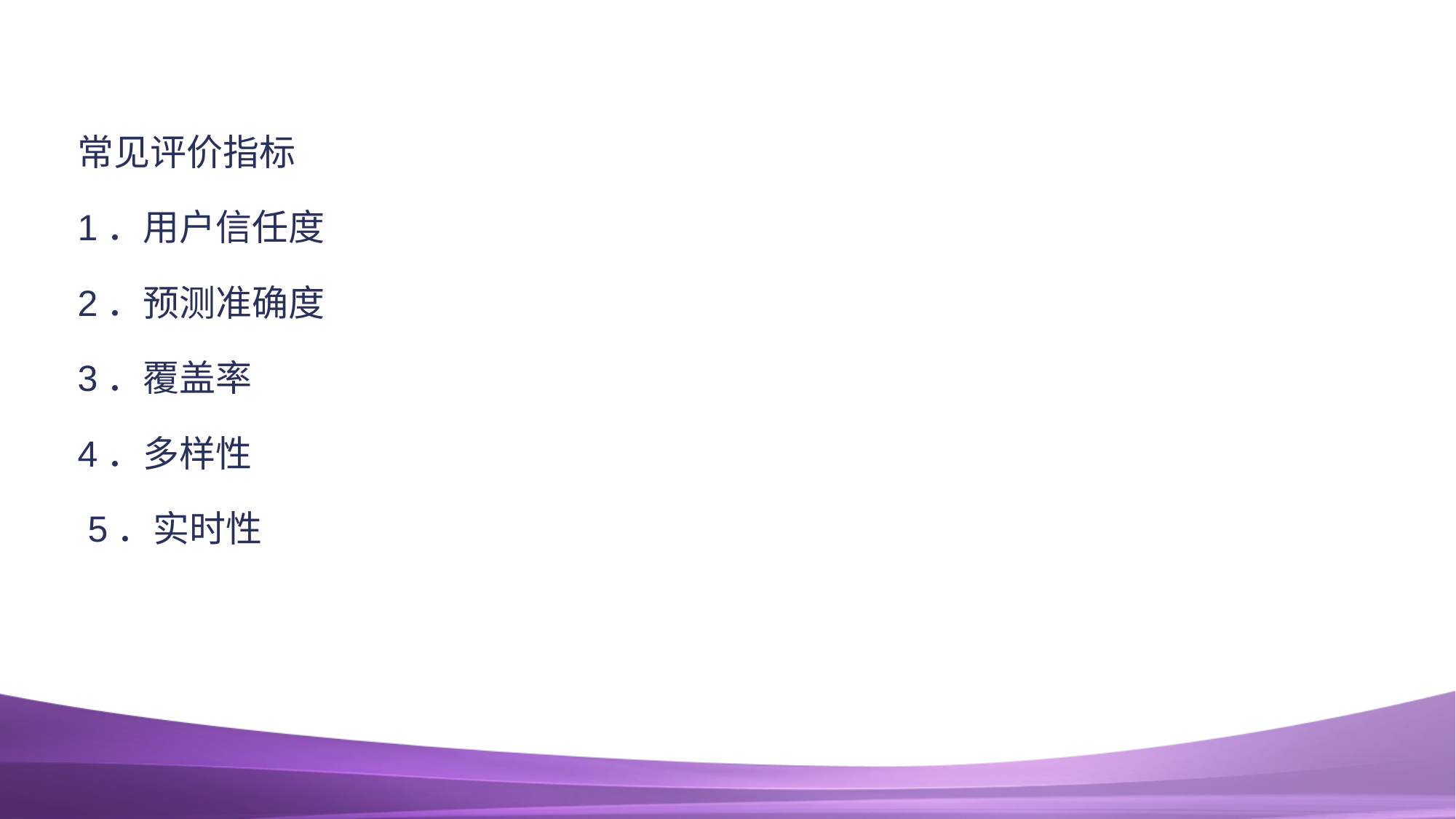

#
常见评价指标
1．用户信任度
2．预测准确度
3．覆盖率
4．多样性
 5．实时性